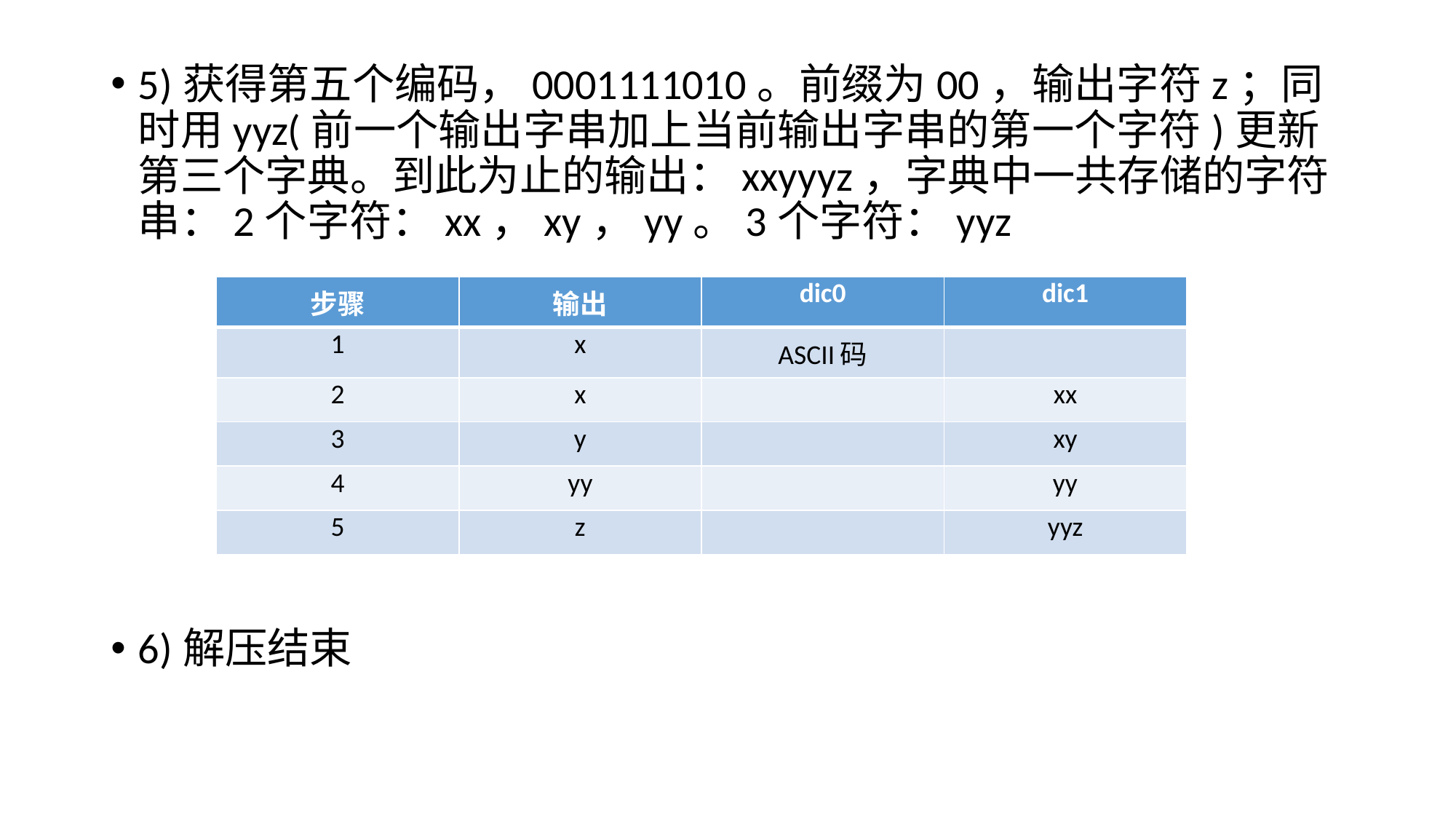

5)获得第五个编码，0001111010。前缀为00，输出字符z；同时用yyz(前一个输出字串加上当前输出字串的第一个字符)更新第三个字典。到此为止的输出：xxyyyz，字典中一共存储的字符串：2个字符：xx，xy，yy。3个字符：yyz

6)解压结束

| 步骤 | 输出 | dic0 | dic1 |
| --- | --- | --- | --- |
| 1 | x | ASCII码 |  |
| 2 | x |  | xx |
| 3 | y |  | xy |
| 4 | yy |  | yy |
| 5 | z |  | yyz |